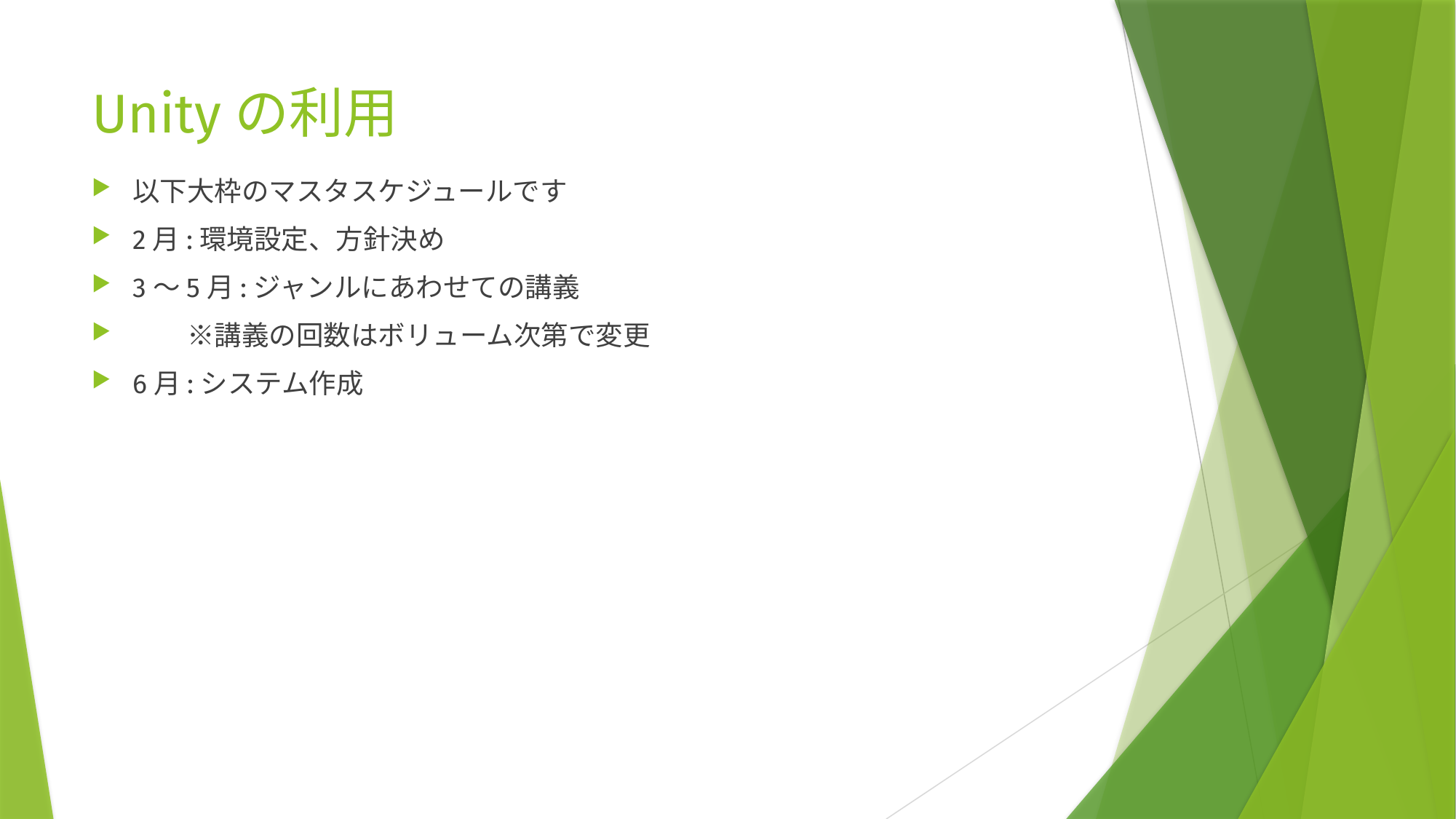

# Unityの利用
以下大枠のマスタスケジュールです
2月:環境設定、方針決め
3～5月:ジャンルにあわせての講義
　　※講義の回数はボリューム次第で変更
6月:システム作成